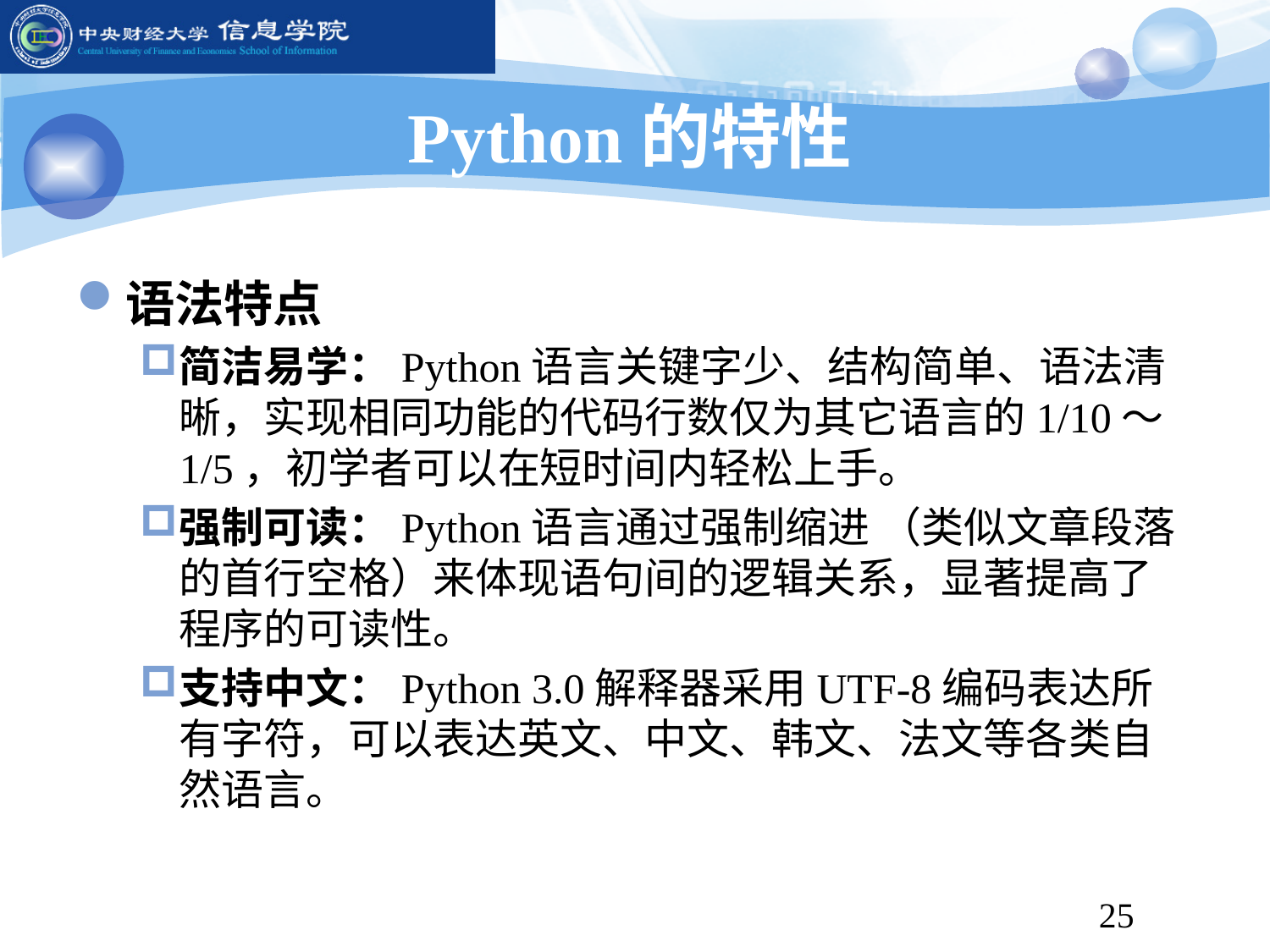

# Python的特性
语法特点
简洁易学：Python语言关键字少、结构简单、语法清晰，实现相同功能的代码行数仅为其它语言的1/10～1/5，初学者可以在短时间内轻松上手。
强制可读：Python语言通过强制缩进 （类似文章段落的首行空格）来体现语句间的逻辑关系，显著提高了程序的可读性。
支持中文：Python 3.0解释器采用UTF-8编码表达所有字符，可以表达英文、中文、韩文、法文等各类自然语言。